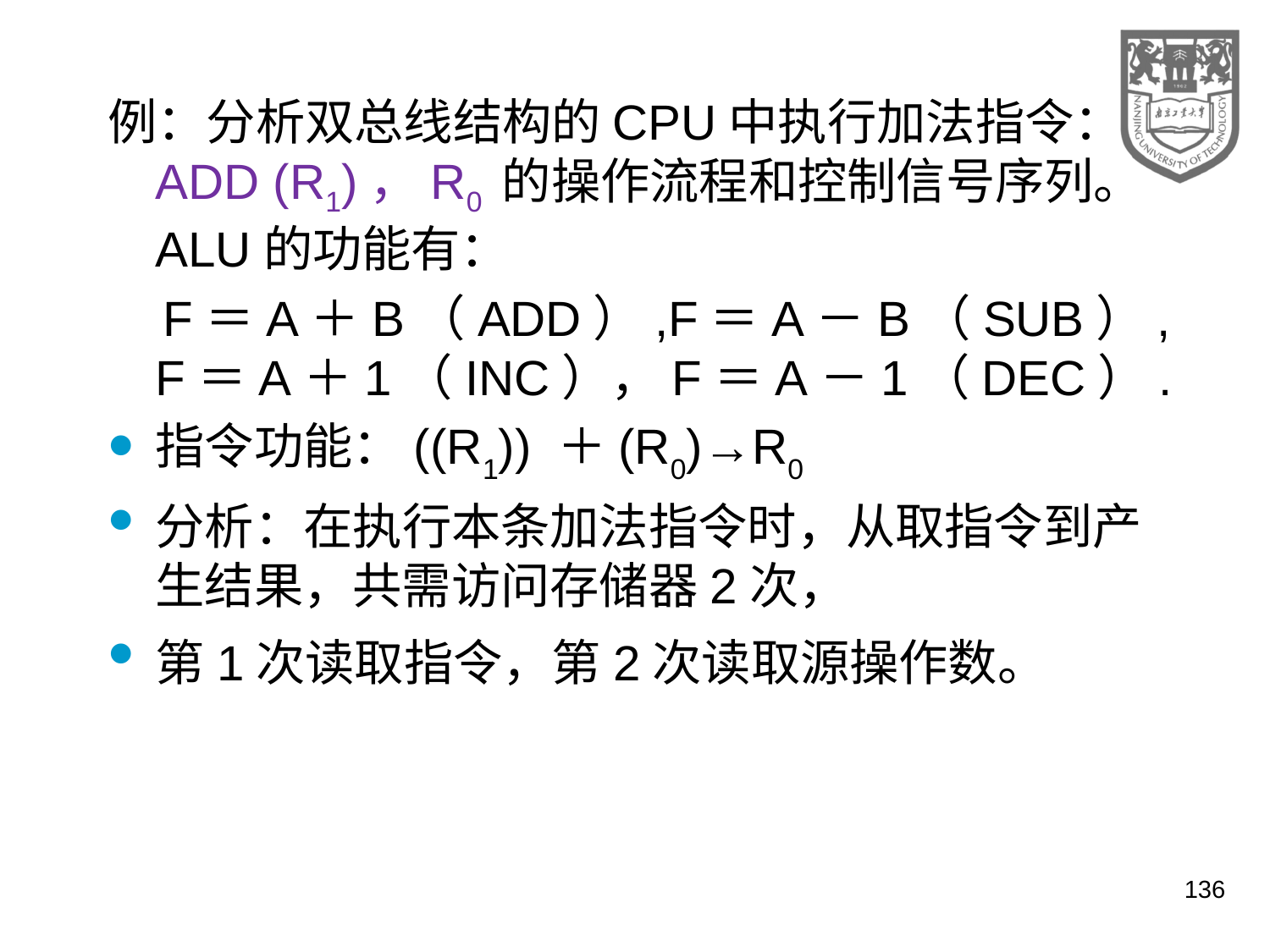

例：分析双总线结构的CPU中执行加法指令：ADD (R1)，R0 的操作流程和控制信号序列。 ALU的功能有：
    F＝A＋B（ADD）,F＝A－B（SUB）,
F＝A＋1（INC），F＝A－1（DEC）.
指令功能：((R1)) ＋(R0)→R0
分析：在执行本条加法指令时，从取指令到产生结果，共需访问存储器2次，
第1次读取指令，第2次读取源操作数。
136